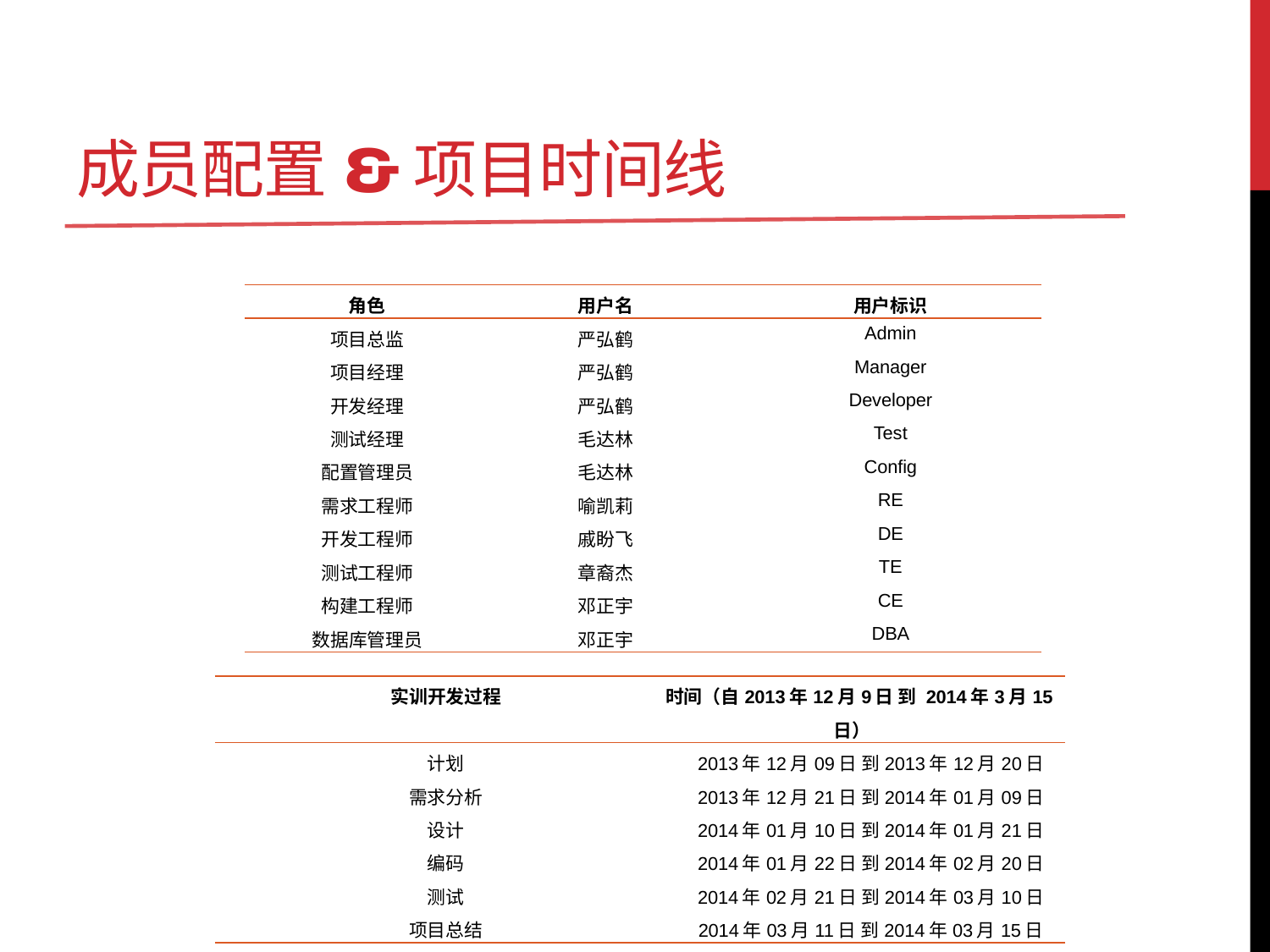

# 成员配置&项目时间线
| 角色 | 用户名 | 用户标识 |
| --- | --- | --- |
| 项目总监 | 严弘鹤 | Admin |
| 项目经理 | 严弘鹤 | Manager |
| 开发经理 | 严弘鹤 | Developer |
| 测试经理 | 毛达林 | Test |
| 配置管理员 | 毛达林 | Config |
| 需求工程师 | 喻凯莉 | RE |
| 开发工程师 | 戚盼飞 | DE |
| 测试工程师 | 章裔杰 | TE |
| 构建工程师 | 邓正宇 | CE |
| 数据库管理员 | 邓正宇 | DBA |
| 实训开发过程 | 时间（自2013年12月9日 到 2014年3月15日） |
| --- | --- |
| 计划 | 2013年12月09日 到2013年12月20日 |
| 需求分析 | 2013年12月21日 到2014年01月09日 |
| 设计 | 2014年01月10日 到2014年01月21日 |
| 编码 | 2014年01月22日 到2014年02月20日 |
| 测试 | 2014年02月21日 到2014年03月10日 |
| 项目总结 | 2014年03月11日 到2014年03月15日 |